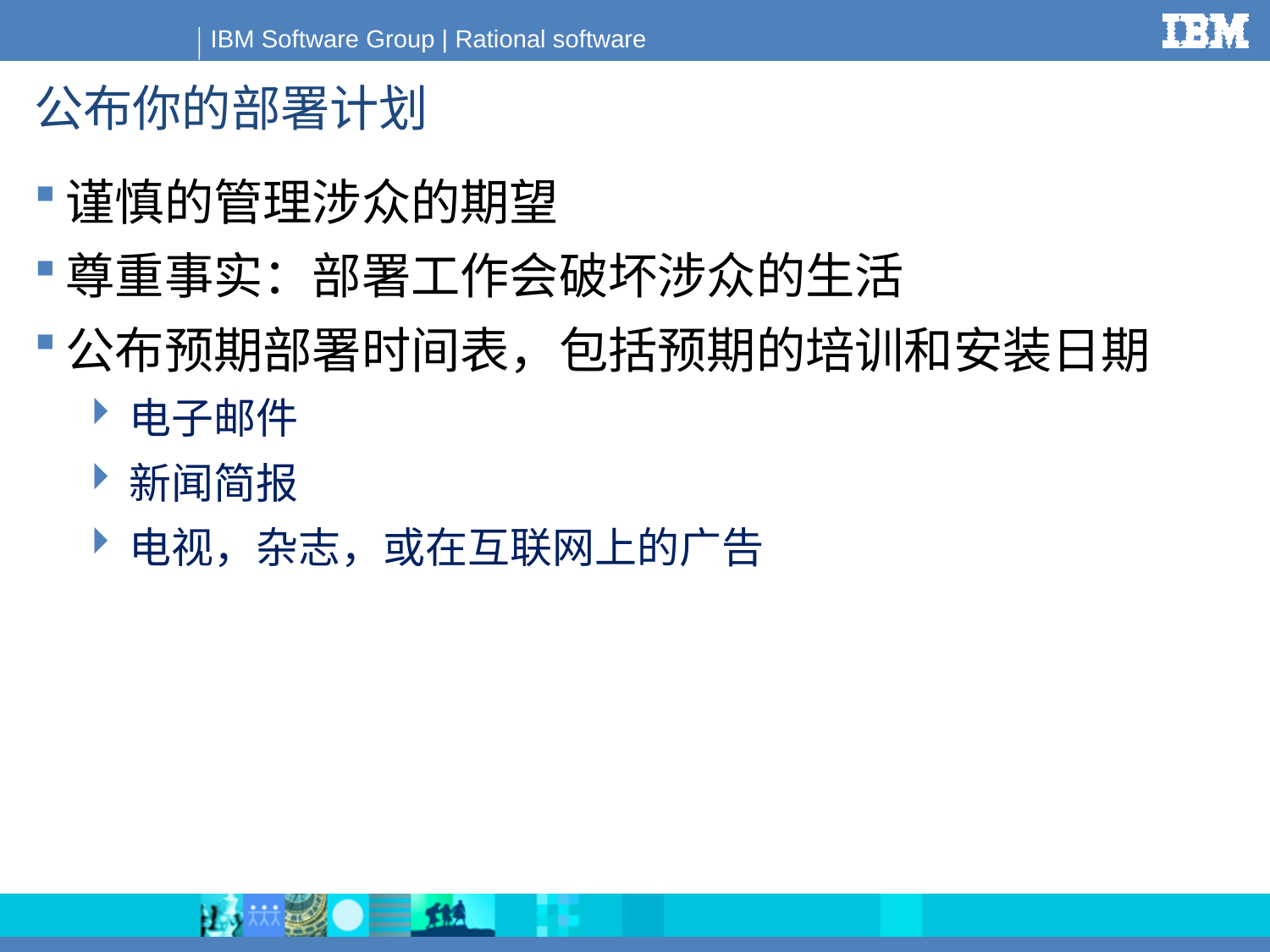

# 公布你的部署计划
谨慎的管理涉众的期望
尊重事实：部署工作会破坏涉众的生活
公布预期部署时间表，包括预期的培训和安装日期
电子邮件
新闻简报
电视，杂志，或在互联网上的广告